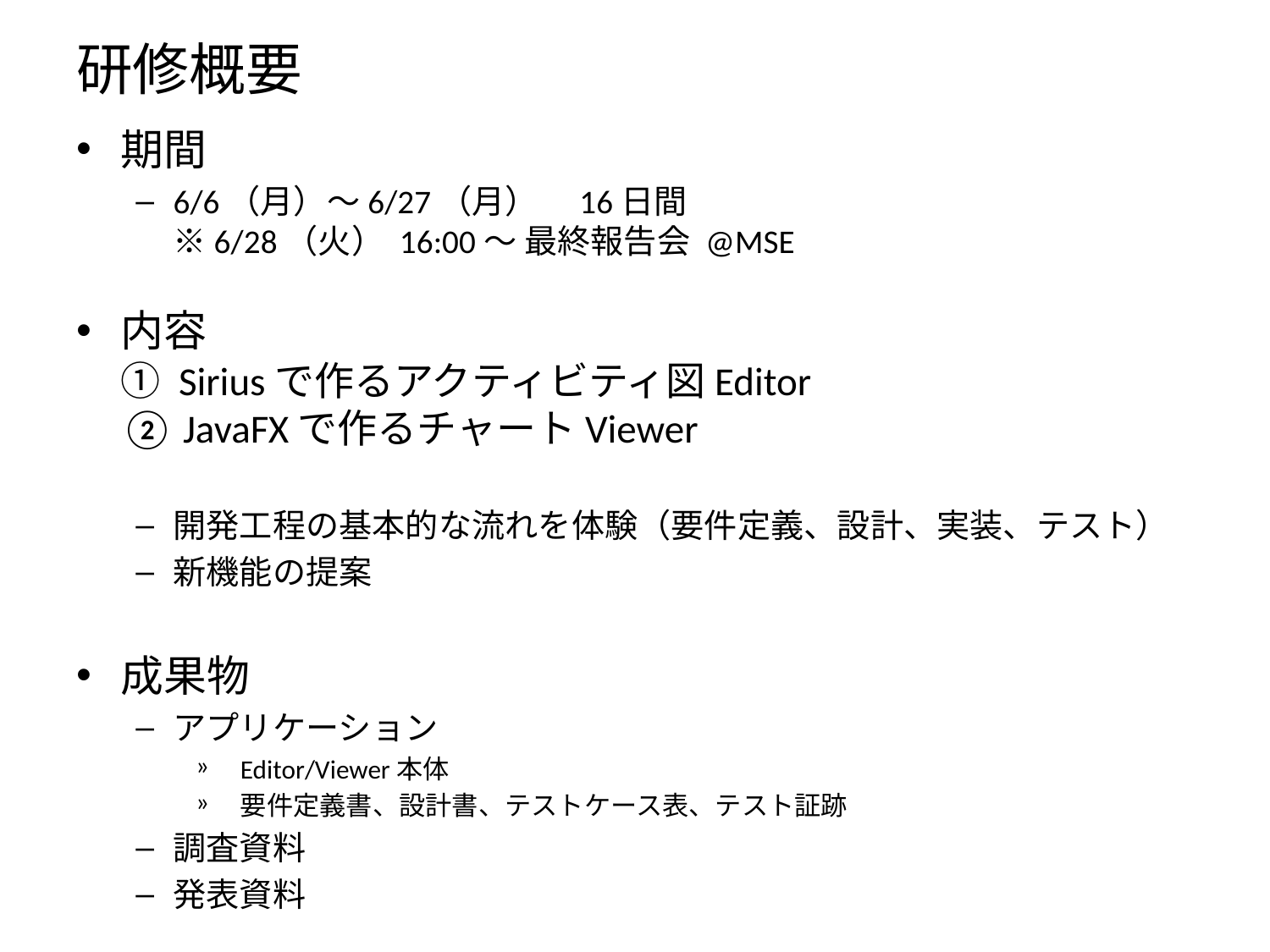

# 研修概要
期間
6/6（月）～6/27（月）　16日間
※6/28（火） 16:00～ 最終報告会 @MSE

内容
① Siriusで作るアクティビティ図Editor
② JavaFXで作るチャートViewer

開発工程の基本的な流れを体験（要件定義、設計、実装、テスト）
新機能の提案

成果物
アプリケーション
Editor/Viewer本体
要件定義書、設計書、テストケース表、テスト証跡
調査資料
発表資料